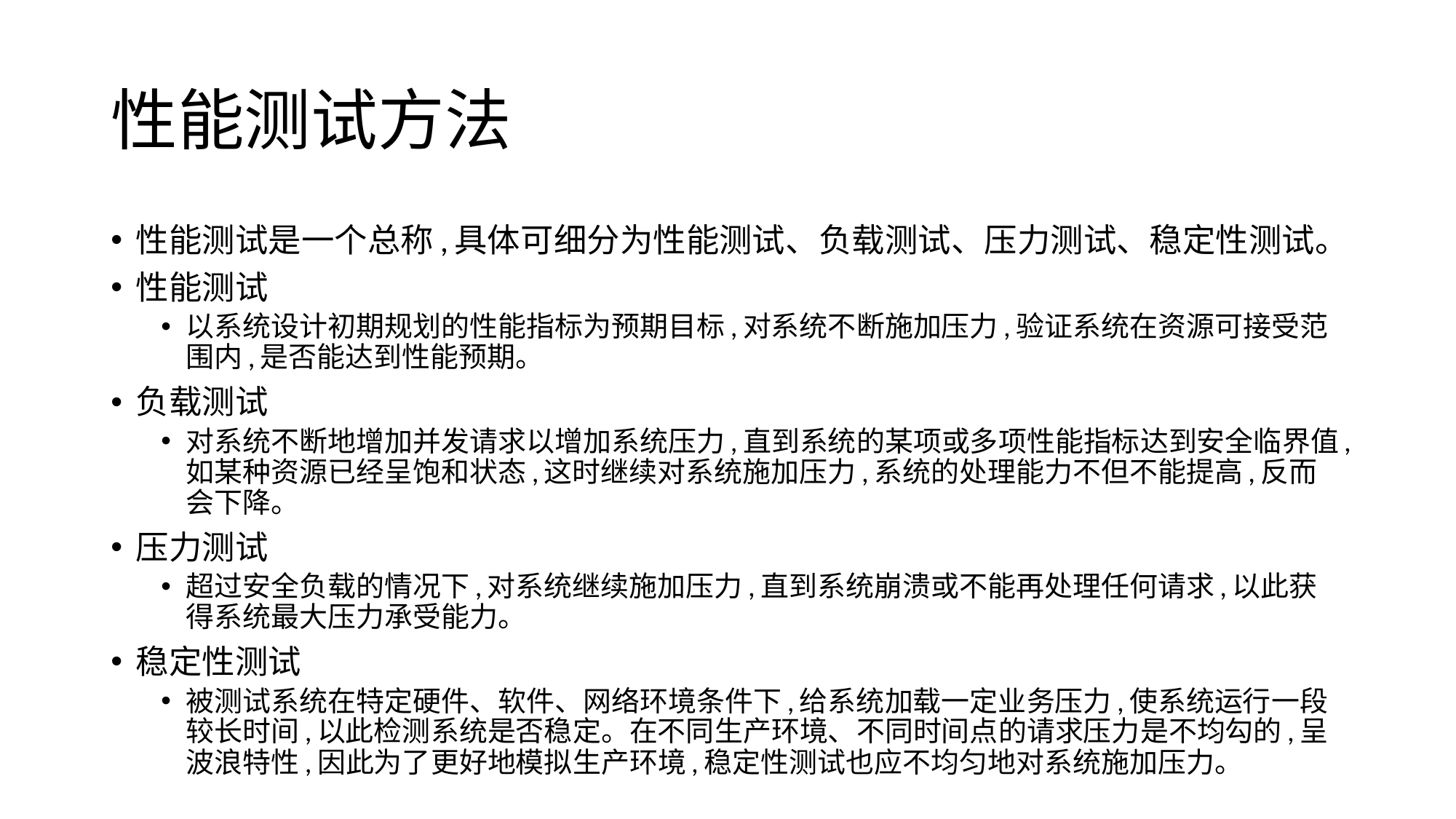

# 性能测试方法
性能测试是一个总称,具体可细分为性能测试、负载测试、压力测试、稳定性测试。
性能测试
以系统设计初期规划的性能指标为预期目标,对系统不断施加压力,验证系统在资源可接受范围内,是否能达到性能预期。
负载测试
对系统不断地增加并发请求以增加系统压力,直到系统的某项或多项性能指标达到安全临界值,如某种资源已经呈饱和状态,这时继续对系统施加压力,系统的处理能力不但不能提高,反而会下降。
压力测试
超过安全负载的情况下,对系统继续施加压力,直到系统崩溃或不能再处理任何请求,以此获得系统最大压力承受能力。
稳定性测试
被测试系统在特定硬件、软件、网络环境条件下,给系统加载一定业务压力,使系统运行一段较长时间,以此检测系统是否稳定。在不同生产环境、不同时间点的请求压力是不均勾的,呈波浪特性,因此为了更好地模拟生产环境,稳定性测试也应不均匀地对系统施加压力。